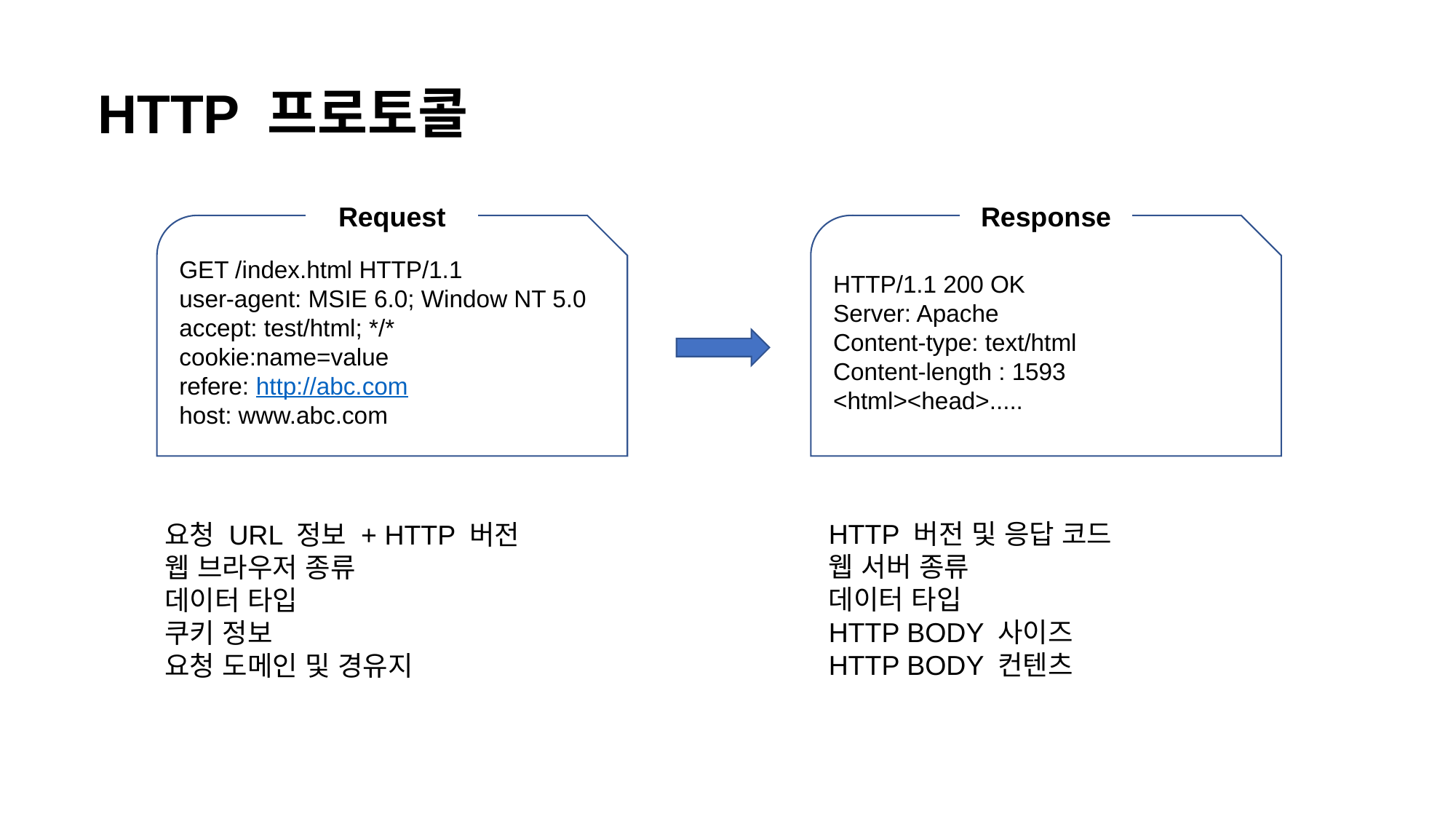

HTTP 프로토콜
Request
GET /index.html HTTP/1.1
user-agent: MSIE 6.0; Window NT 5.0
accept: test/html; */*
cookie:name=value
refere: http://abc.com
host: www.abc.com
Response
HTTP/1.1 200 OK
Server: Apache
Content-type: text/html
Content-length : 1593
<html><head>.....

HTTP 버전 및 응답 코드
웹 서버 종류
데이터 타입
HTTP BODY 사이즈
HTTP BODY 컨텐츠
요청 URL 정보 + HTTP 버전
웹 브라우저 종류
데이터 타입
쿠키 정보
요청 도메인 및 경유지